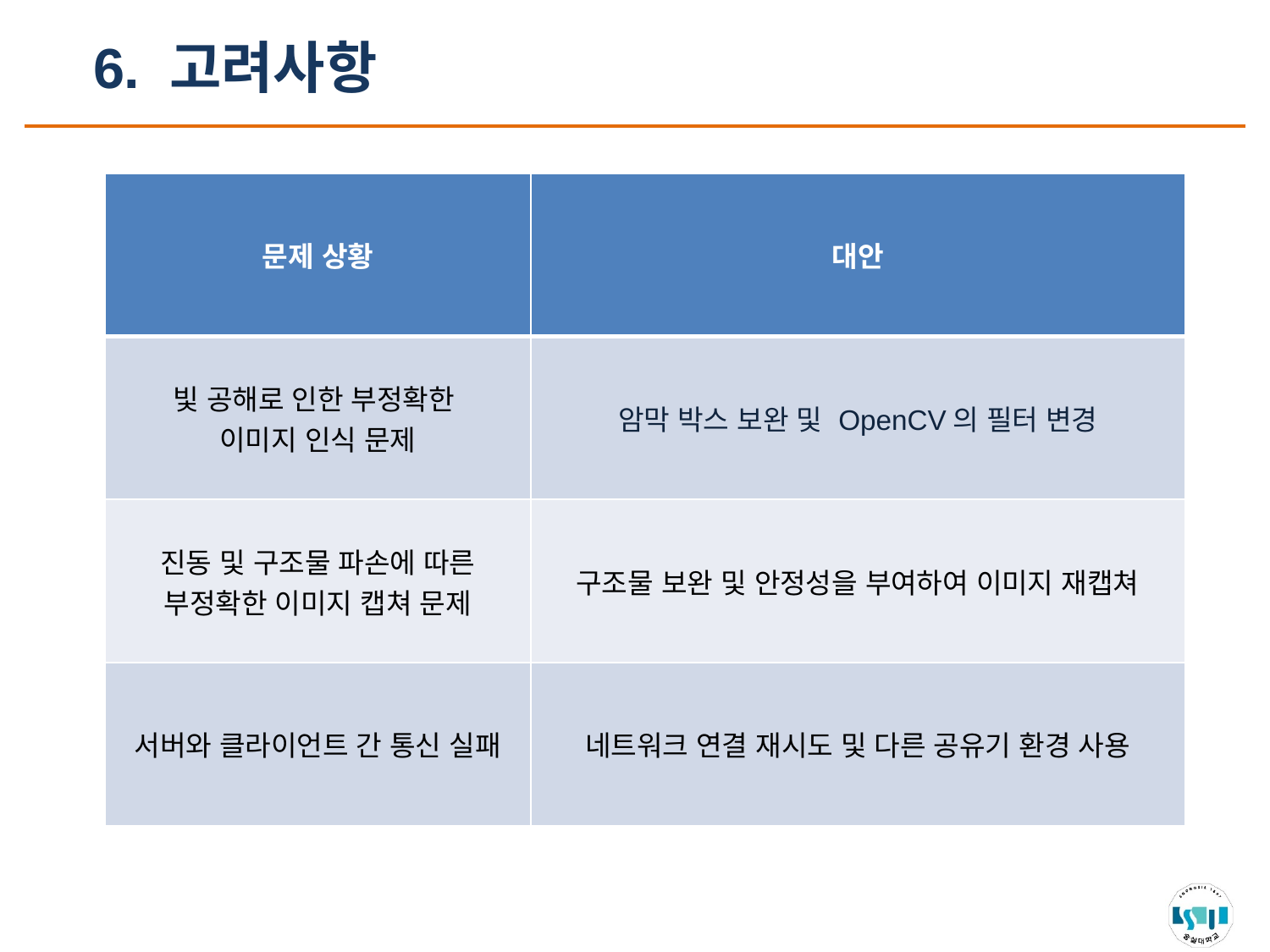

6. 고려사항
| 문제 상황 | 대안 |
| --- | --- |
| 빛 공해로 인한 부정확한 이미지 인식 문제 | 암막 박스 보완 및 OpenCV의 필터 변경 |
| 진동 및 구조물 파손에 따른 부정확한 이미지 캡쳐 문제 | 구조물 보완 및 안정성을 부여하여 이미지 재캡쳐 |
| 서버와 클라이언트 간 통신 실패 | 네트워크 연결 재시도 및 다른 공유기 환경 사용 |